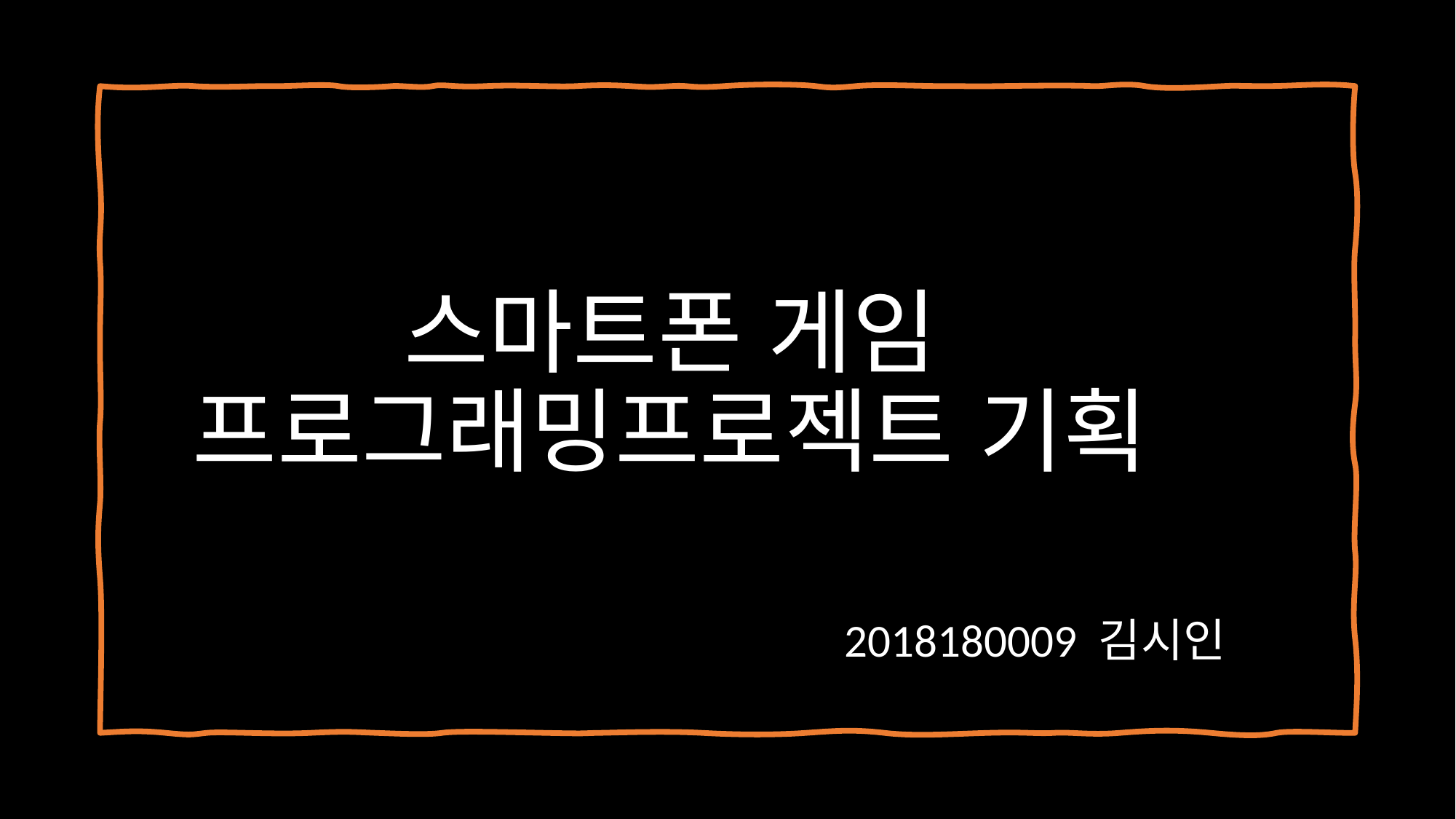

# 스마트폰 게임 프로그래밍프로젝트 기획
2018180009 김시인